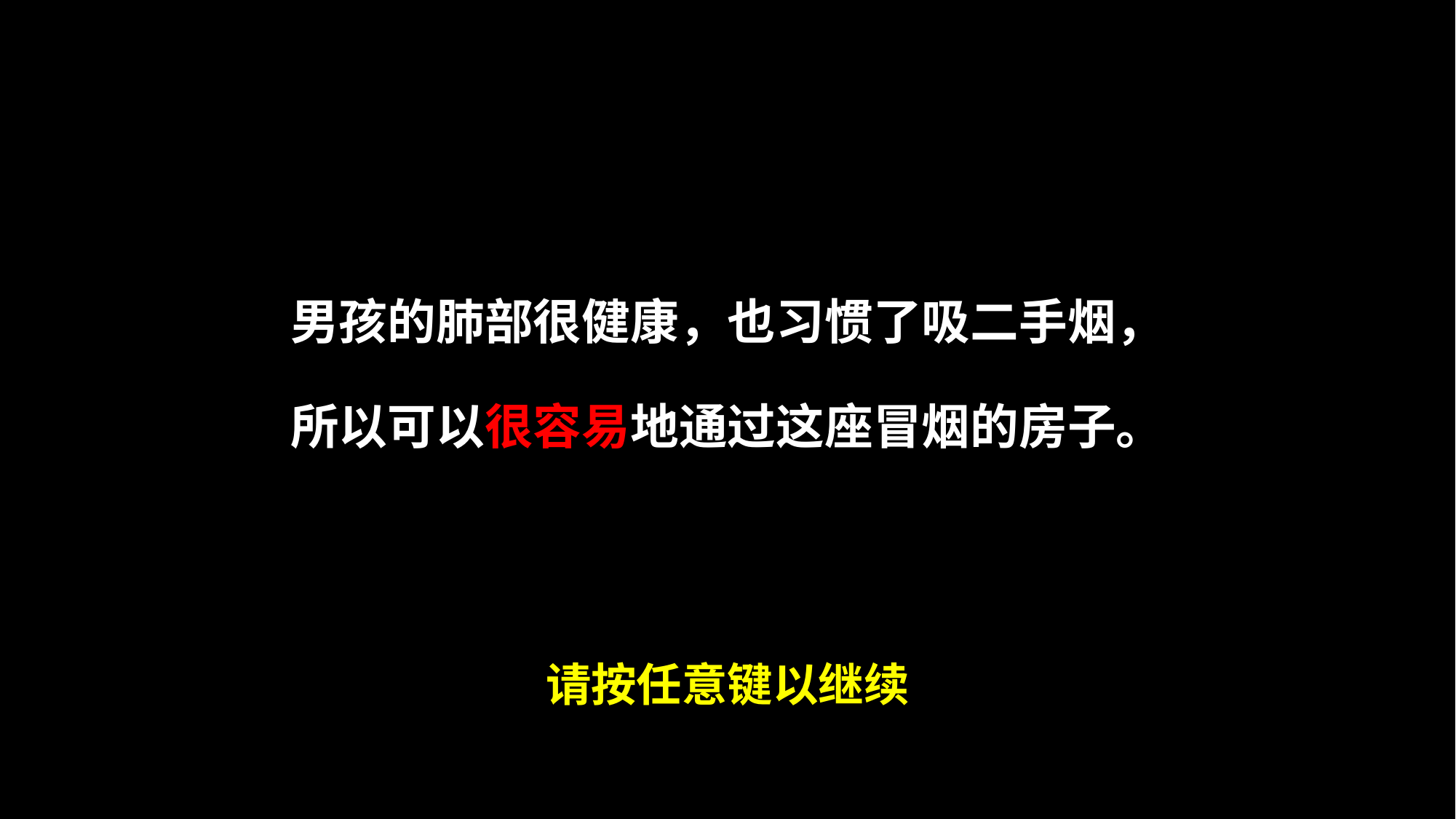

# 男孩的肺部很健康，也习惯了吸二手烟， 所以可以很容易地通过这座冒烟的房子。
请按任意键以继续